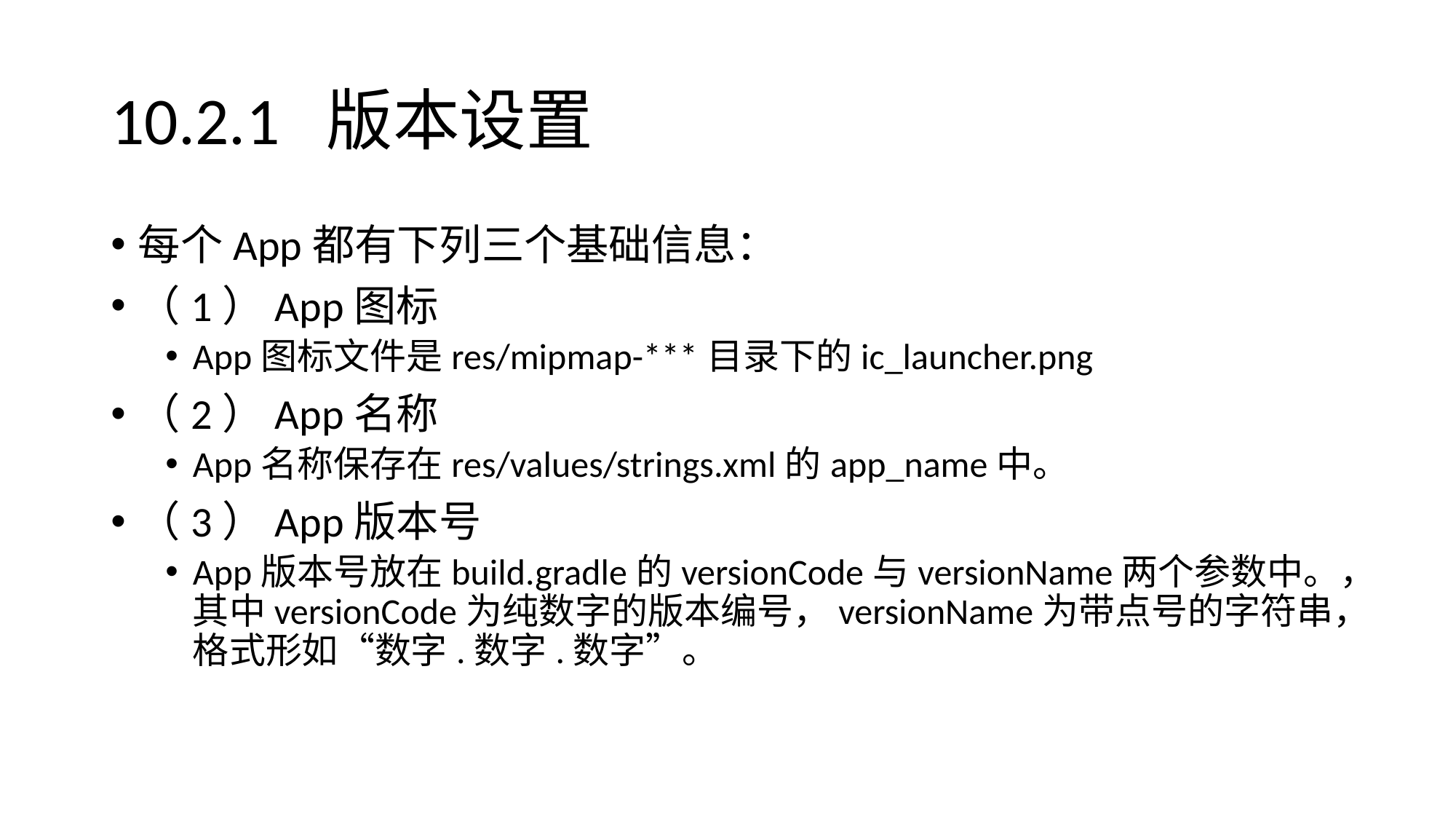

# 10.2.1  版本设置
每个App都有下列三个基础信息：
（1）App图标
App图标文件是res/mipmap-***目录下的ic_launcher.png
（2）App名称
App名称保存在res/values/strings.xml的app_name中。
（3）App版本号
App版本号放在build.gradle的versionCode与versionName两个参数中。，其中versionCode为纯数字的版本编号，versionName为带点号的字符串，格式形如“数字.数字.数字”。